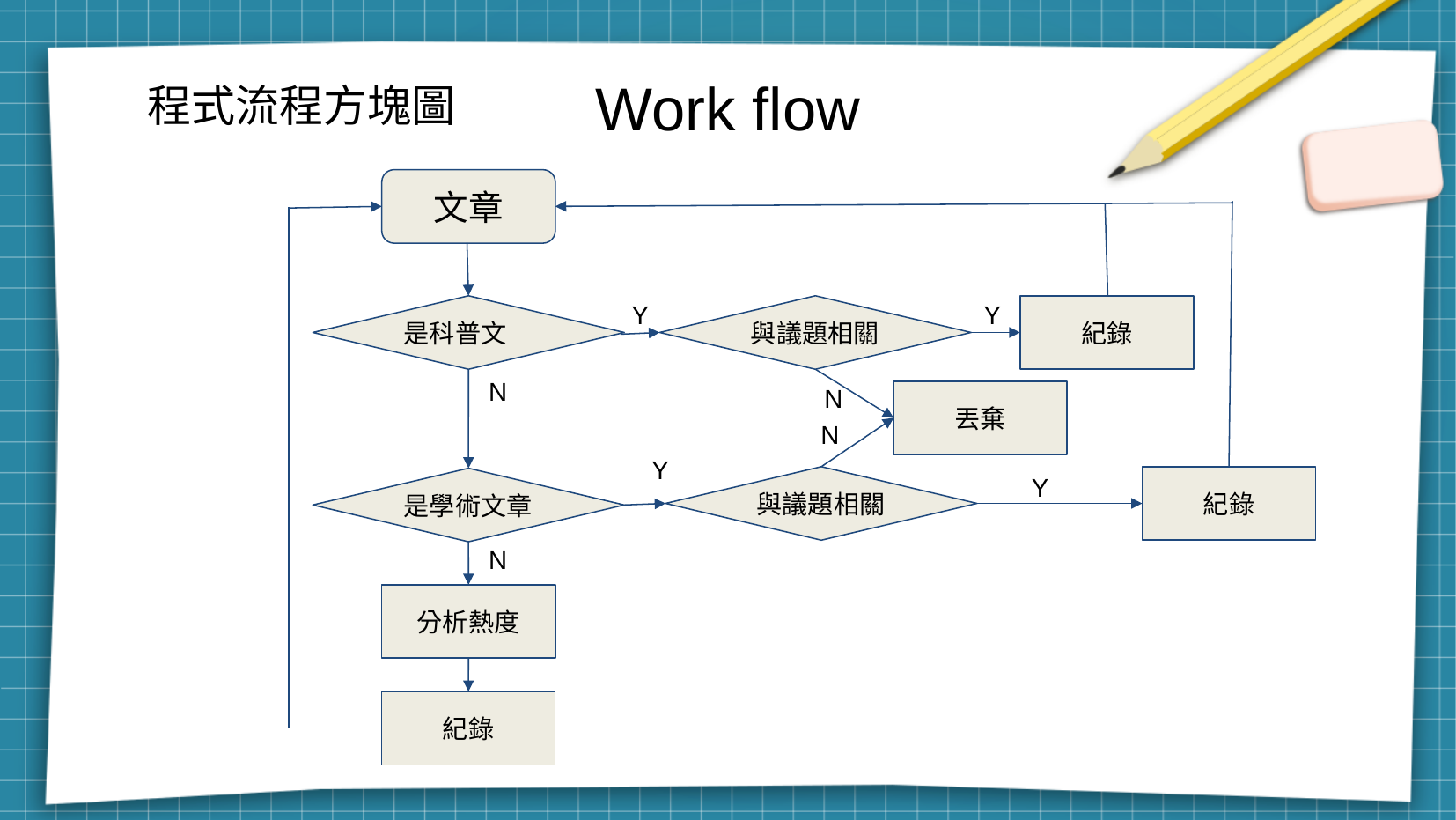

Work flow
程式流程方塊圖
文章
Y
Y
是科普文
與議題相關
紀錄
N
N
丟棄
N
Y
Y
與議題相關
紀錄
是學術文章
N
分析熱度
紀錄